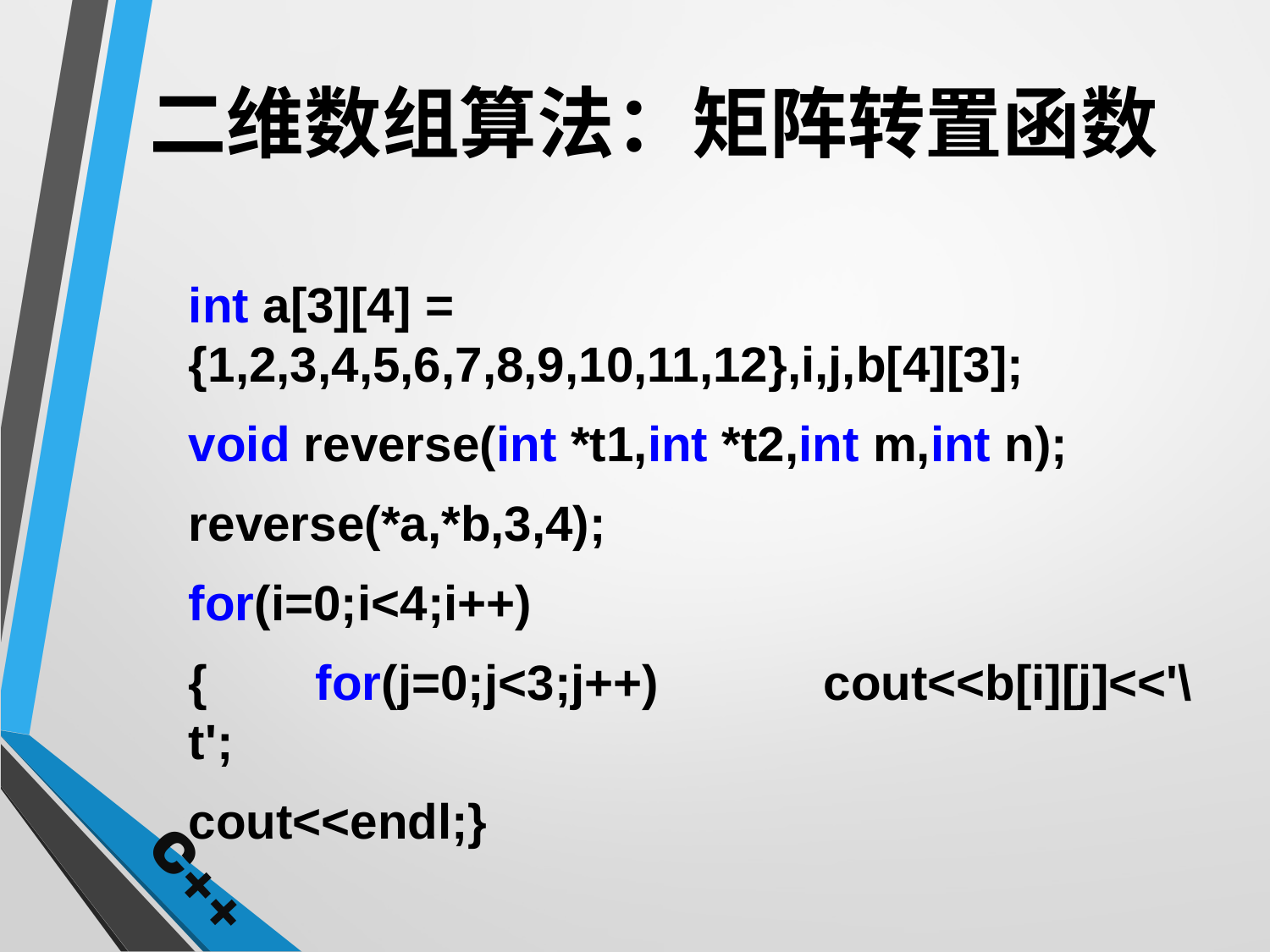

# 二维数组算法：矩阵转置函数
	int a[3][4] = {1,2,3,4,5,6,7,8,9,10,11,12},i,j,b[4][3];
	void reverse(int *t1,int *t2,int m,int n);
	reverse(*a,*b,3,4);
	for(i=0;i<4;i++)
	{	for(j=0;j<3;j++)		cout<<b[i][j]<<'\t';
	cout<<endl;}